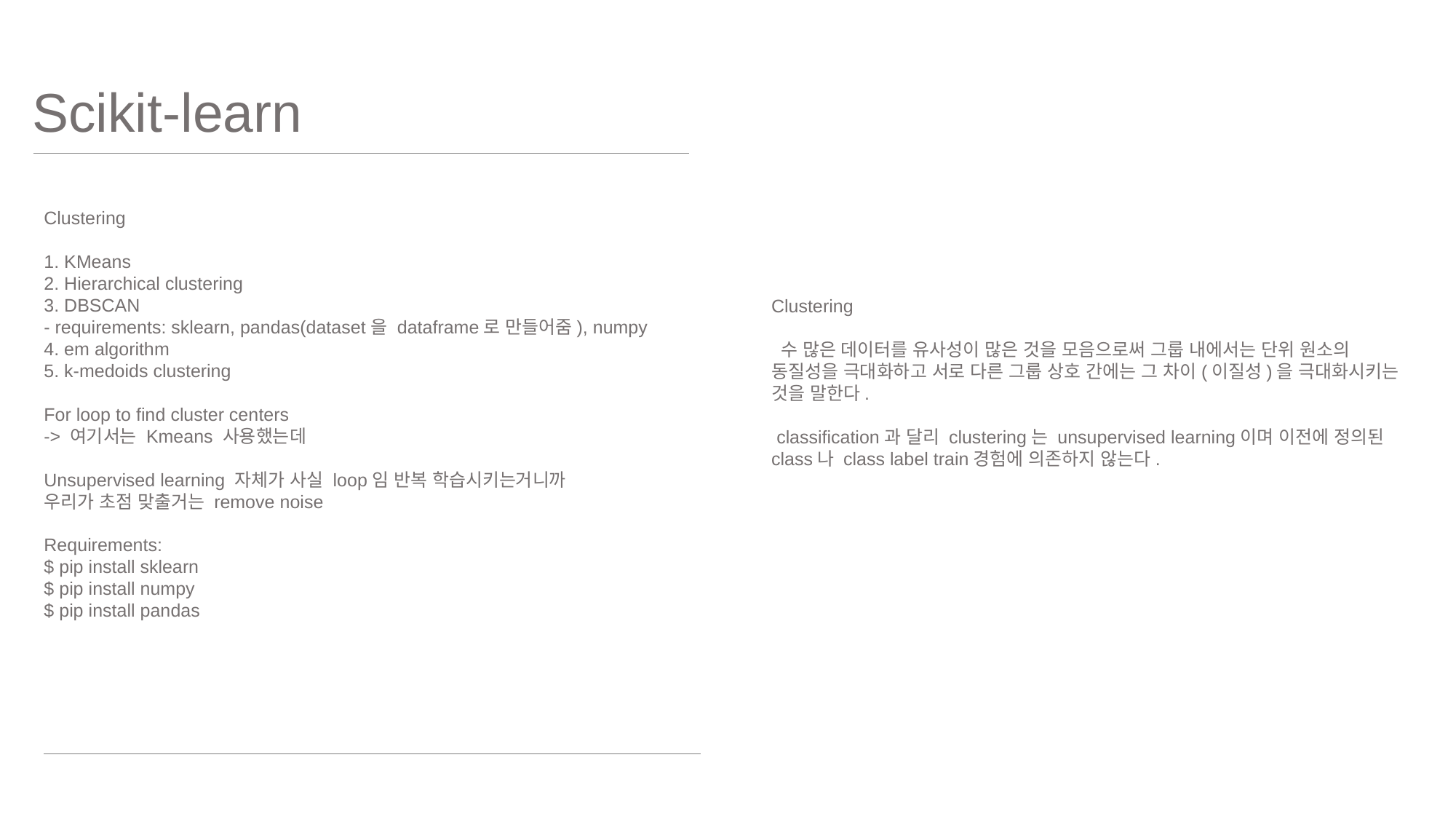

과제랑 공모전이 걱정이야?
임팩트있게 하자!
Scikit-learn
Clustering

1. KMeans
2. Hierarchical clustering
3. DBSCAN
- requirements: sklearn, pandas(dataset을 dataframe로 만들어줌), numpy
4. em algorithm
5. k-medoids clustering

For loop to find cluster centers
-> 여기서는 Kmeans 사용했는데

Unsupervised learning 자체가 사실 loop임 반복 학습시키는거니까
우리가 초점 맞출거는 remove noise

Requirements:
$ pip install sklearn
$ pip install numpy
$ pip install pandas

Clustering

 수 많은 데이터를 유사성이 많은 것을 모음으로써 그룹 내에서는 단위 원소의 동질성을 극대화하고 서로 다른 그룹 상호 간에는 그 차이(이질성)을 극대화시키는 것을 말한다.

 classification과 달리 clustering는 unsupervised learning이며 이전에 정의된 class나 class label train경험에 의존하지 않는다.